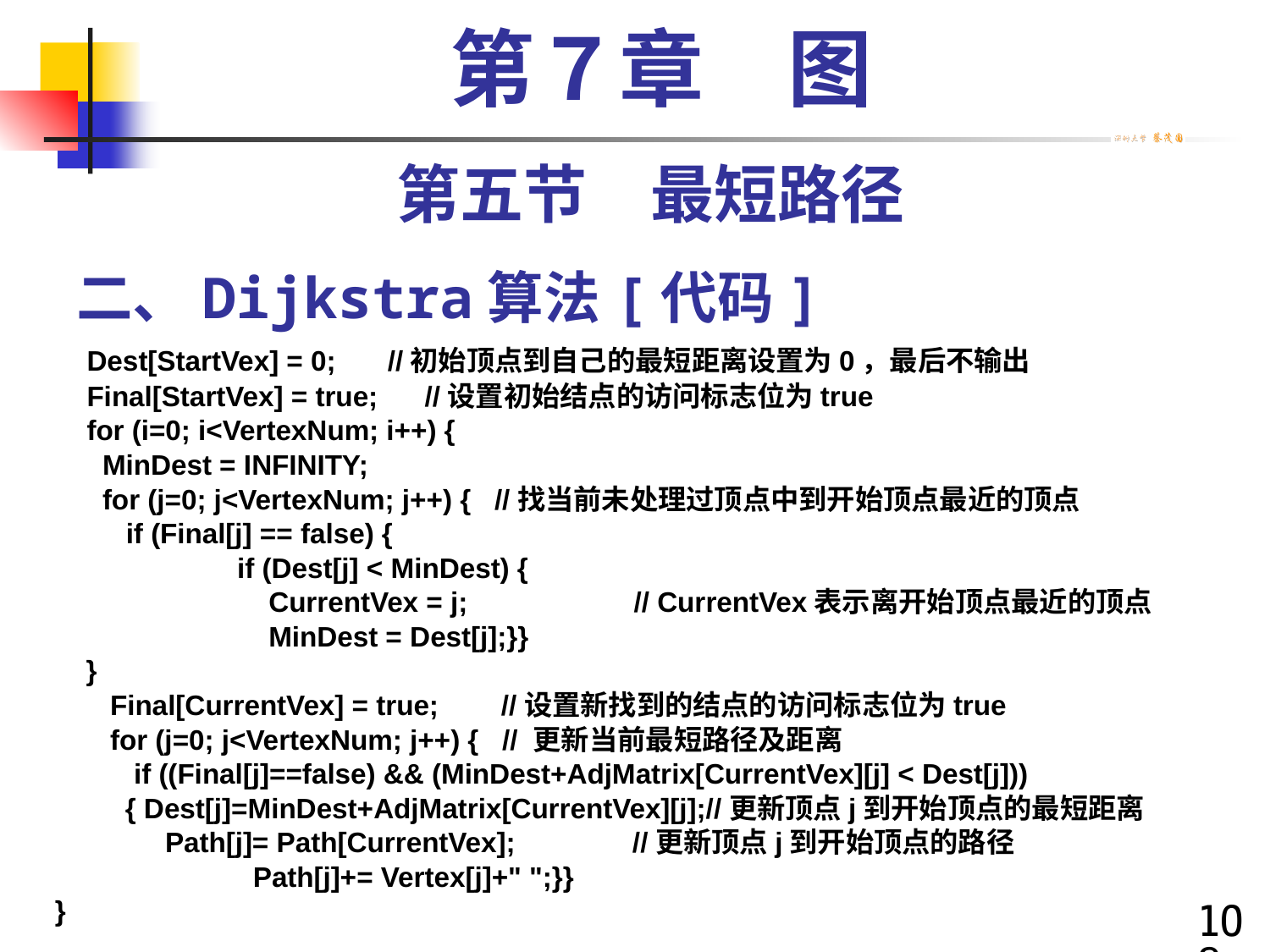

第７章　图
第五节　最短路径
# 二、Dijkstra算法[代码]
	Dest[StartVex] = 0;	      //初始顶点到自己的最短距离设置为0，最后不输出
	Final[StartVex] = true;      //设置初始结点的访问标志位为true
	for (i=0; i<VertexNum; i++) {
	  MinDest = INFINITY;
	  for (j=0; j<VertexNum; j++) {   //找当前未处理过顶点中到开始顶点最近的顶点
	     if (Final[j] == false) {
		   if (Dest[j] < MinDest) {
		       CurrentVex = j;	     // CurrentVex表示离开始顶点最近的顶点
		       MinDest = Dest[j];}}
      }
	   Final[CurrentVex] = true;        //设置新找到的结点的访问标志位为true
	   for (j=0; j<VertexNum; j++) {   // 更新当前最短路径及距离
	      if ((Final[j]==false) && (MinDest+AdjMatrix[CurrentVex][j] < Dest[j]))
           { Dest[j]=MinDest+AdjMatrix[CurrentVex][j];//更新顶点j到开始顶点的最短距离
	          Path[j]= Path[CurrentVex];               //更新顶点j到开始顶点的路径
		     Path[j]+= Vertex[j]+" ";}}
  }
109